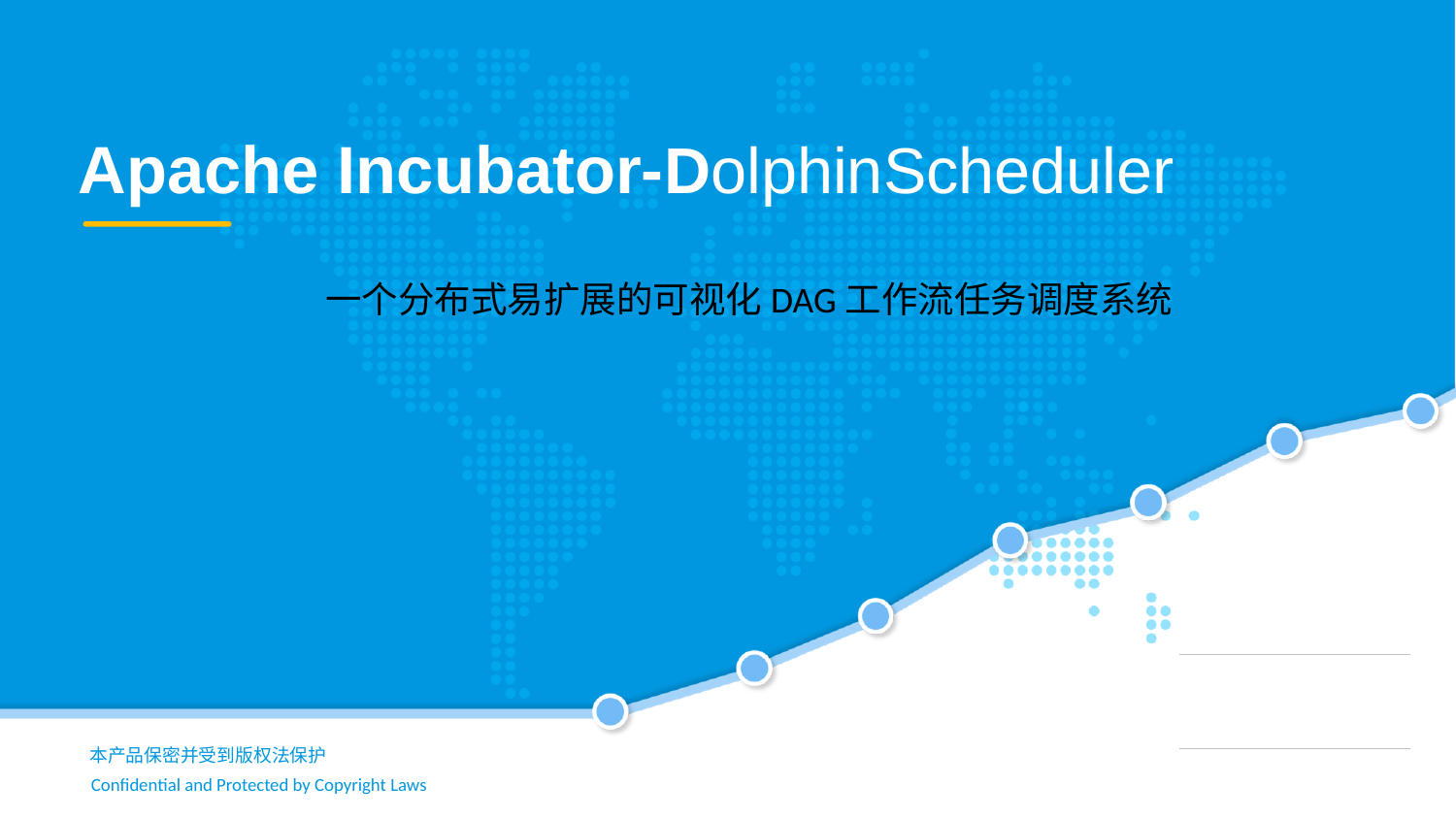

Apache Incubator-DolphinScheduler

一个分布式易扩展的可视化DAG工作流任务调度系统
本产品保密并受到版权法保护
Confidential and Protected by Copyright Laws